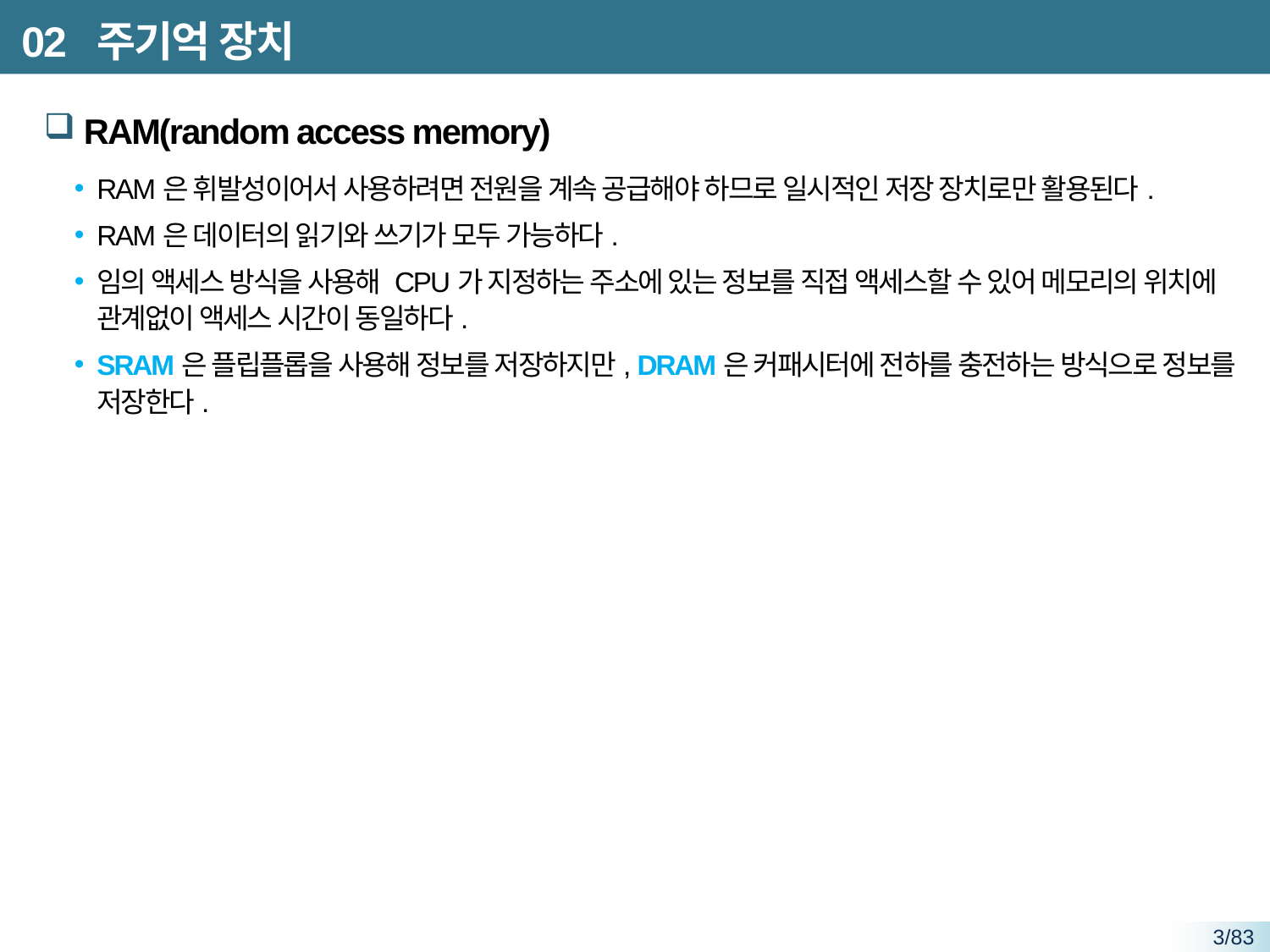

# 02  주기억 장치
RAM(random access memory)
RAM은 휘발성이어서 사용하려면 전원을 계속 공급해야 하므로 일시적인 저장 장치로만 활용된다.
RAM은 데이터의 읽기와 쓰기가 모두 가능하다.
임의 액세스 방식을 사용해 CPU가 지정하는 주소에 있는 정보를 직접 액세스할 수 있어 메모리의 위치에 관계없이 액세스 시간이 동일하다.
SRAM은 플립플롭을 사용해 정보를 저장하지만, DRAM은 커패시터에 전하를 충전하는 방식으로 정보를 저장한다.